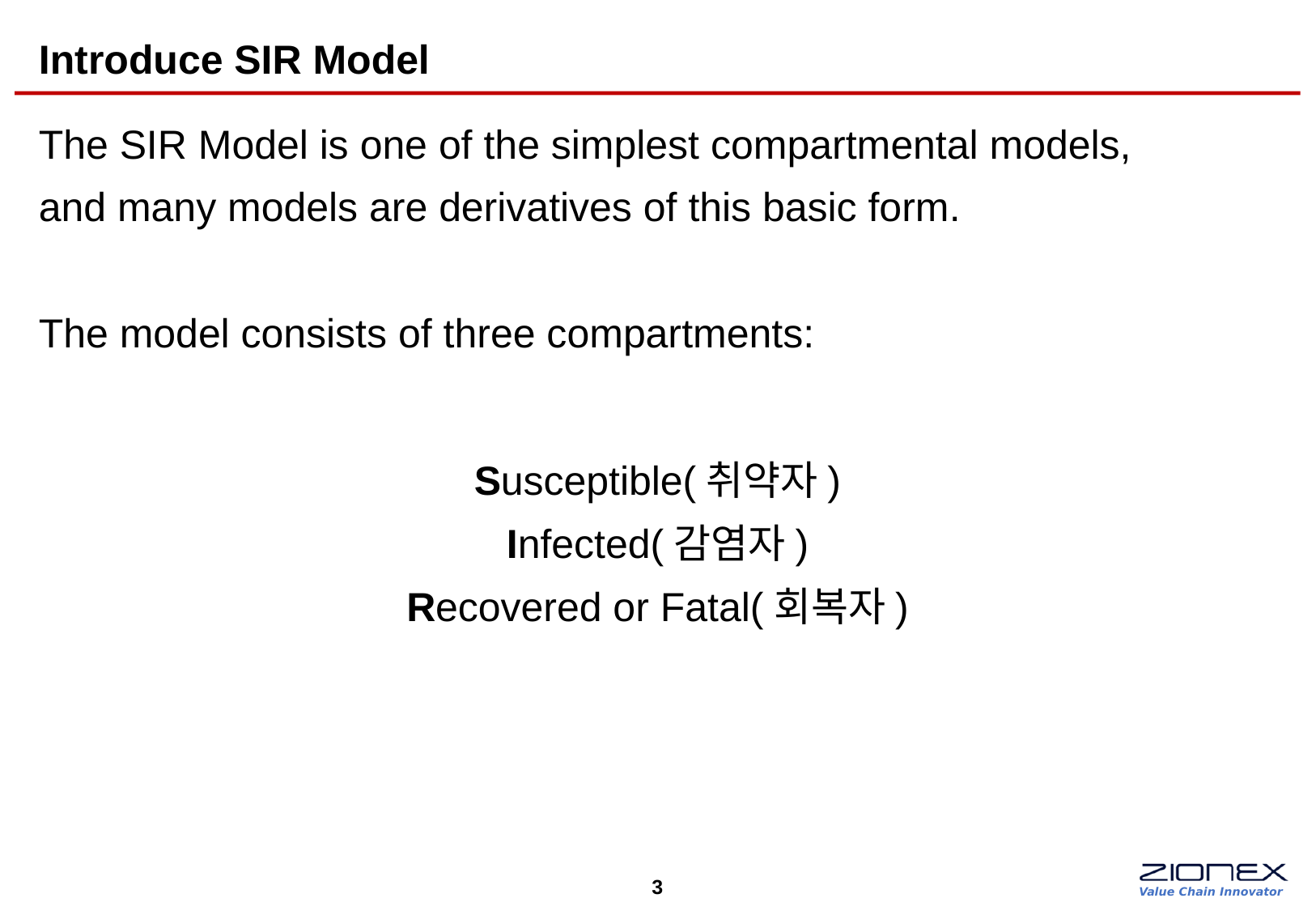

# Introduce SIR Model
The SIR Model is one of the simplest compartmental models,
and many models are derivatives of this basic form.

The model consists of three compartments:

Susceptible(취약자)
Infected(감염자)
Recovered or Fatal(회복자)